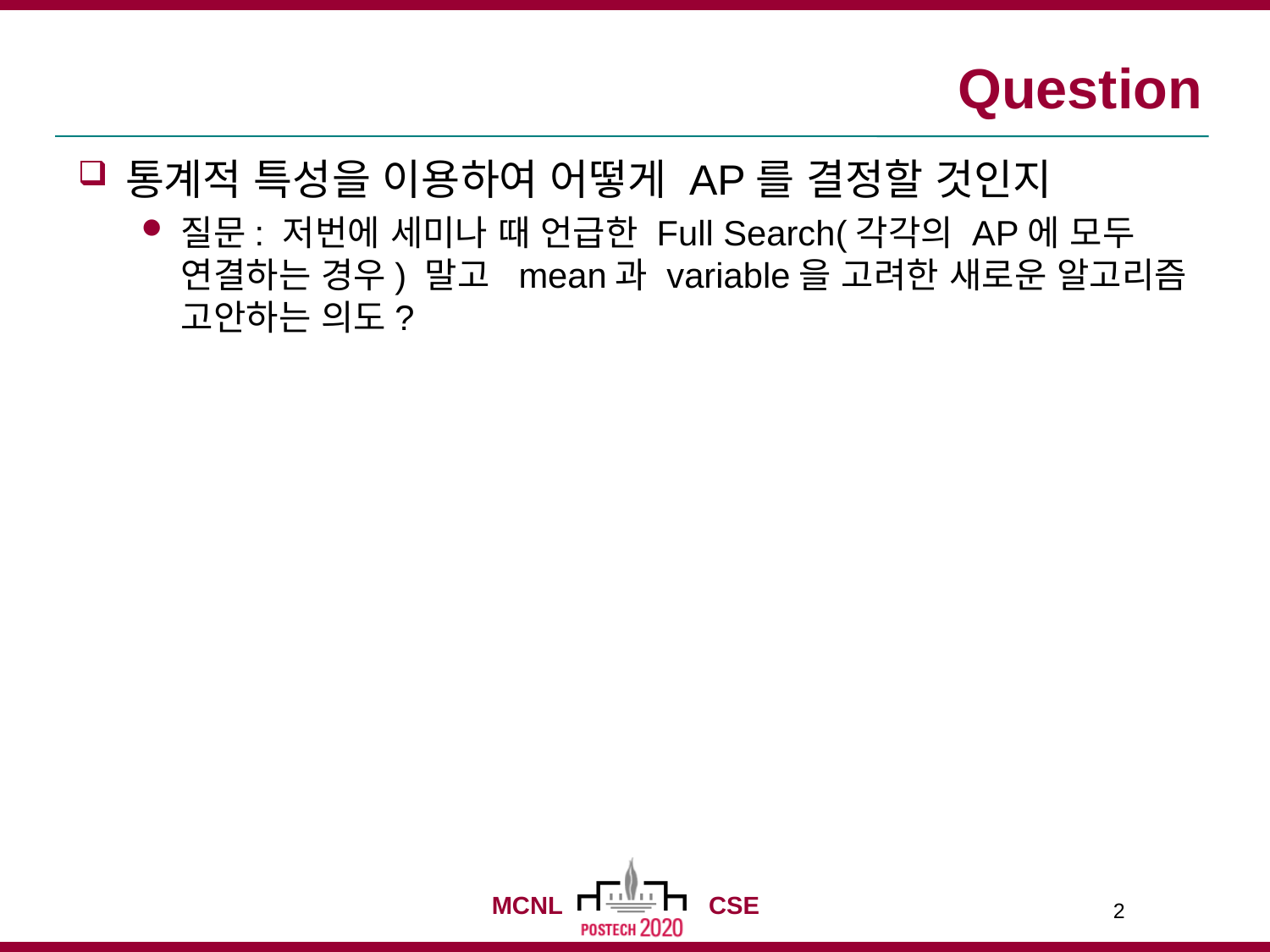

# Question
통계적 특성을 이용하여 어떻게 AP를 결정할 것인지
질문: 저번에 세미나 때 언급한 Full Search(각각의 AP에 모두 연결하는 경우) 말고  mean과 variable을 고려한 새로운 알고리즘 고안하는 의도?
2